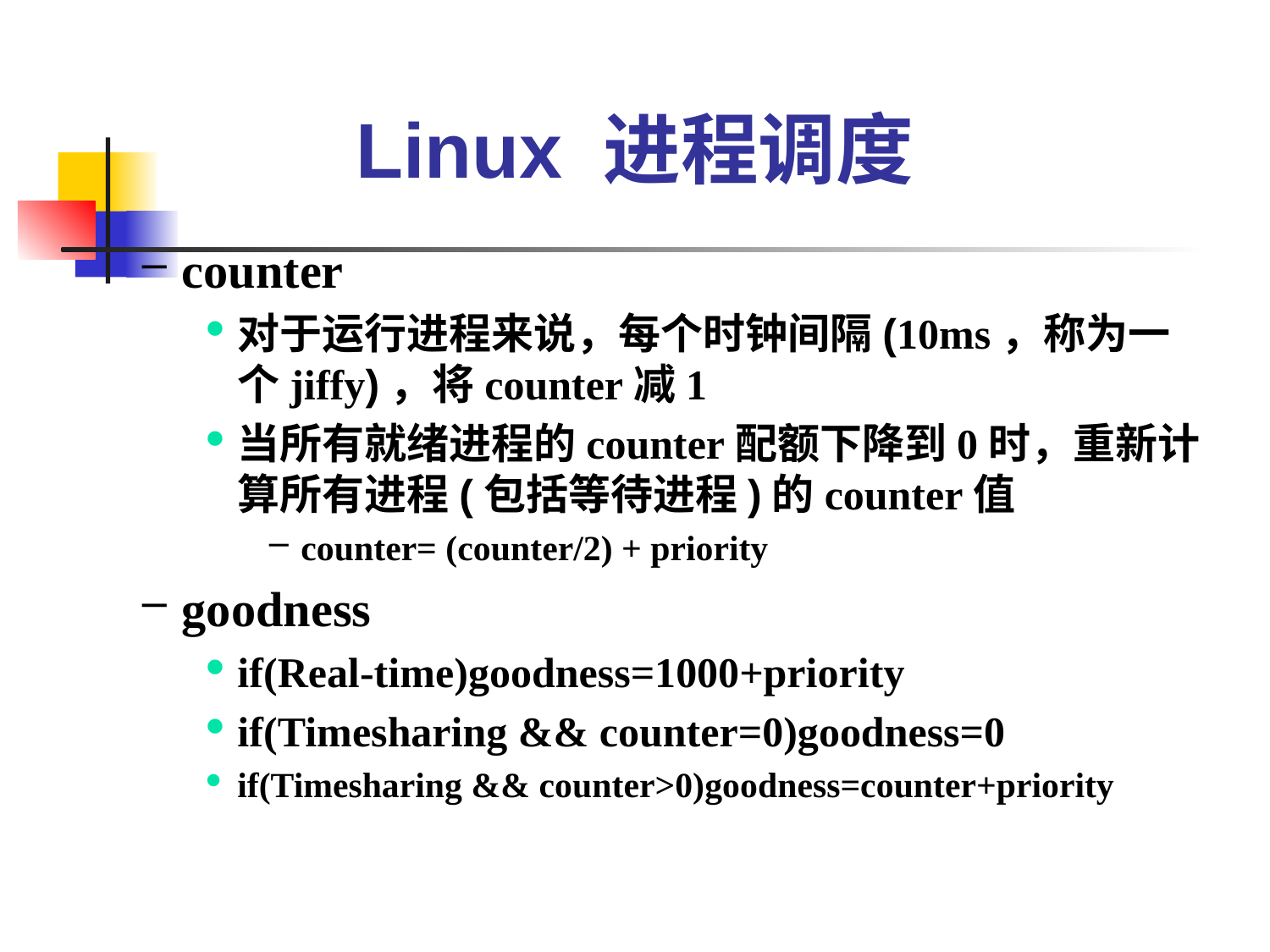

Linux 进程调度
counter
对于运行进程来说，每个时钟间隔(10ms，称为一个jiffy)，将counter减1
当所有就绪进程的counter配额下降到0时，重新计算所有进程(包括等待进程)的counter值
counter= (counter/2) + priority
goodness
if(Real-time)goodness=1000+priority
if(Timesharing && counter=0)goodness=0
if(Timesharing && counter>0)goodness=counter+priority